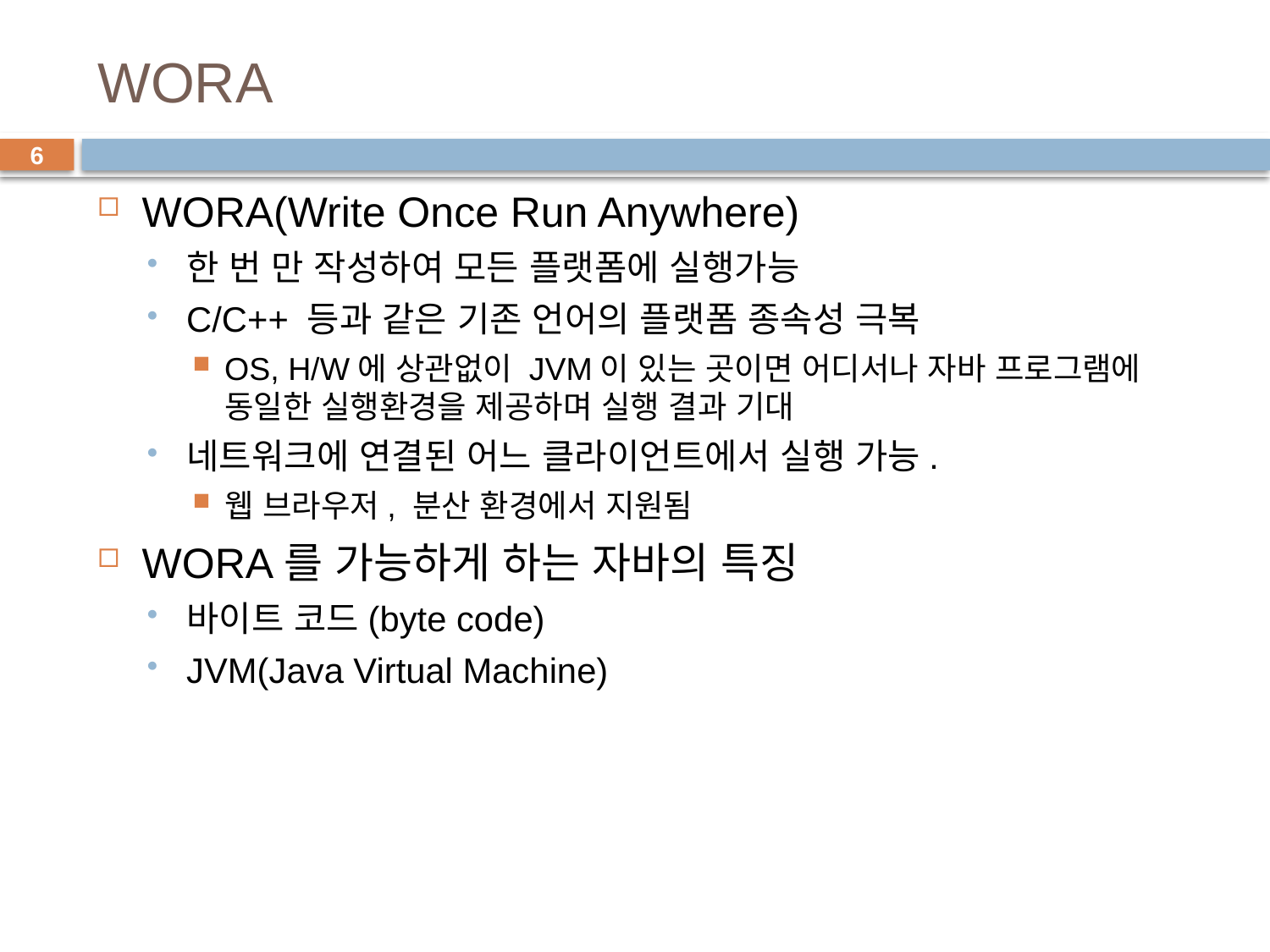

# WORA
6
WORA(Write Once Run Anywhere)
한 번 만 작성하여 모든 플랫폼에 실행가능
C/C++ 등과 같은 기존 언어의 플랫폼 종속성 극복
OS, H/W에 상관없이 JVM이 있는 곳이면 어디서나 자바 프로그램에 동일한 실행환경을 제공하며 실행 결과 기대
네트워크에 연결된 어느 클라이언트에서 실행 가능.
웹 브라우저, 분산 환경에서 지원됨
WORA를 가능하게 하는 자바의 특징
바이트 코드(byte code)
JVM(Java Virtual Machine)